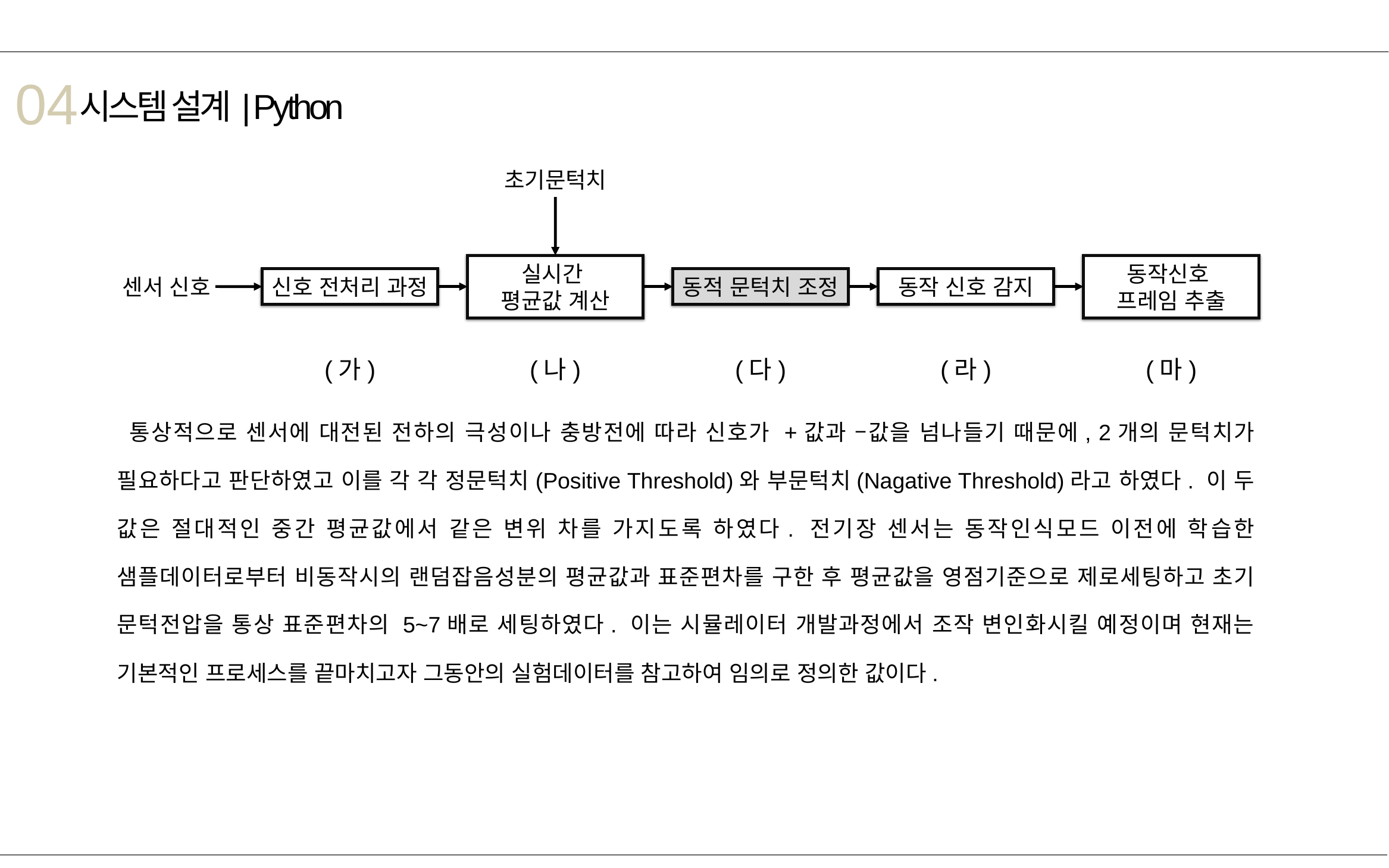

04
시스템 설계
| Python
초기문턱치
신호 전처리 과정
실시간
평균값 계산
동적 문턱치 조정
동작 신호 감지
동작신호
프레임 추출
센서 신호
(가)
(나)
(다)
(라)
(마)
통상적으로 센서에 대전된 전하의 극성이나 충방전에 따라 신호가 +값과 –값을 넘나들기 때문에, 2개의 문턱치가 필요하다고 판단하였고 이를 각 각 정문턱치(Positive Threshold)와 부문턱치(Nagative Threshold)라고 하였다. 이 두 값은 절대적인 중간 평균값에서 같은 변위 차를 가지도록 하였다. 전기장 센서는 동작인식모드 이전에 학습한 샘플데이터로부터 비동작시의 랜덤잡음성분의 평균값과 표준편차를 구한 후 평균값을 영점기준으로 제로세팅하고 초기 문턱전압을 통상 표준편차의 5~7배로 세팅하였다. 이는 시뮬레이터 개발과정에서 조작 변인화시킬 예정이며 현재는 기본적인 프로세스를 끝마치고자 그동안의 실험데이터를 참고하여 임의로 정의한 값이다.